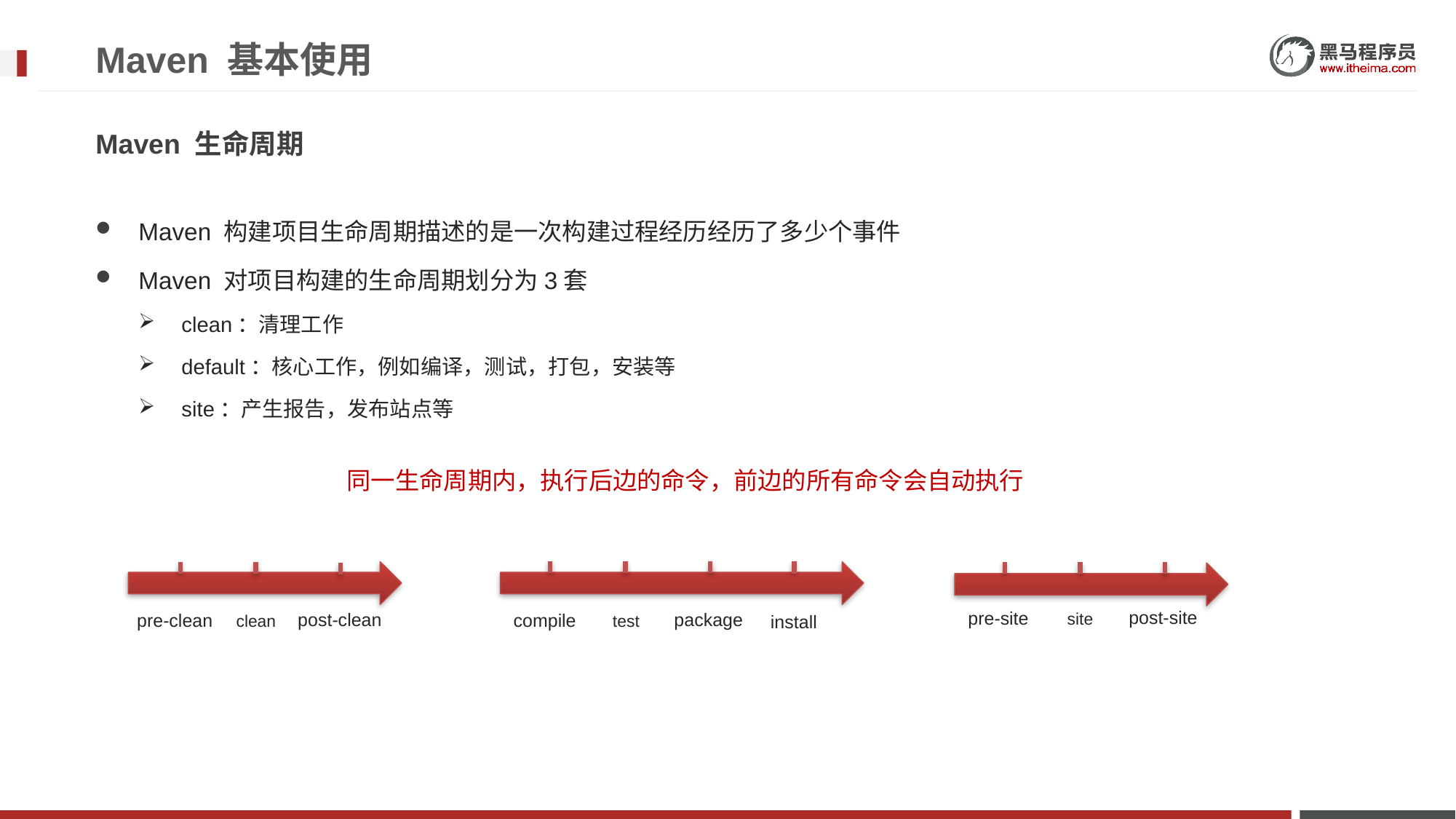

# Maven 基本使用
Maven 生命周期
Maven 构建项目生命周期描述的是一次构建过程经历经历了多少个事件
Maven 对项目构建的生命周期划分为3套
clean：清理工作
default：核心工作，例如编译，测试，打包，安装等
site：产生报告，发布站点等
同一生命周期内，执行后边的命令，前边的所有命令会自动执行

post-site
pre-site
post-clean
package
site
pre-clean
compile
install
clean
test